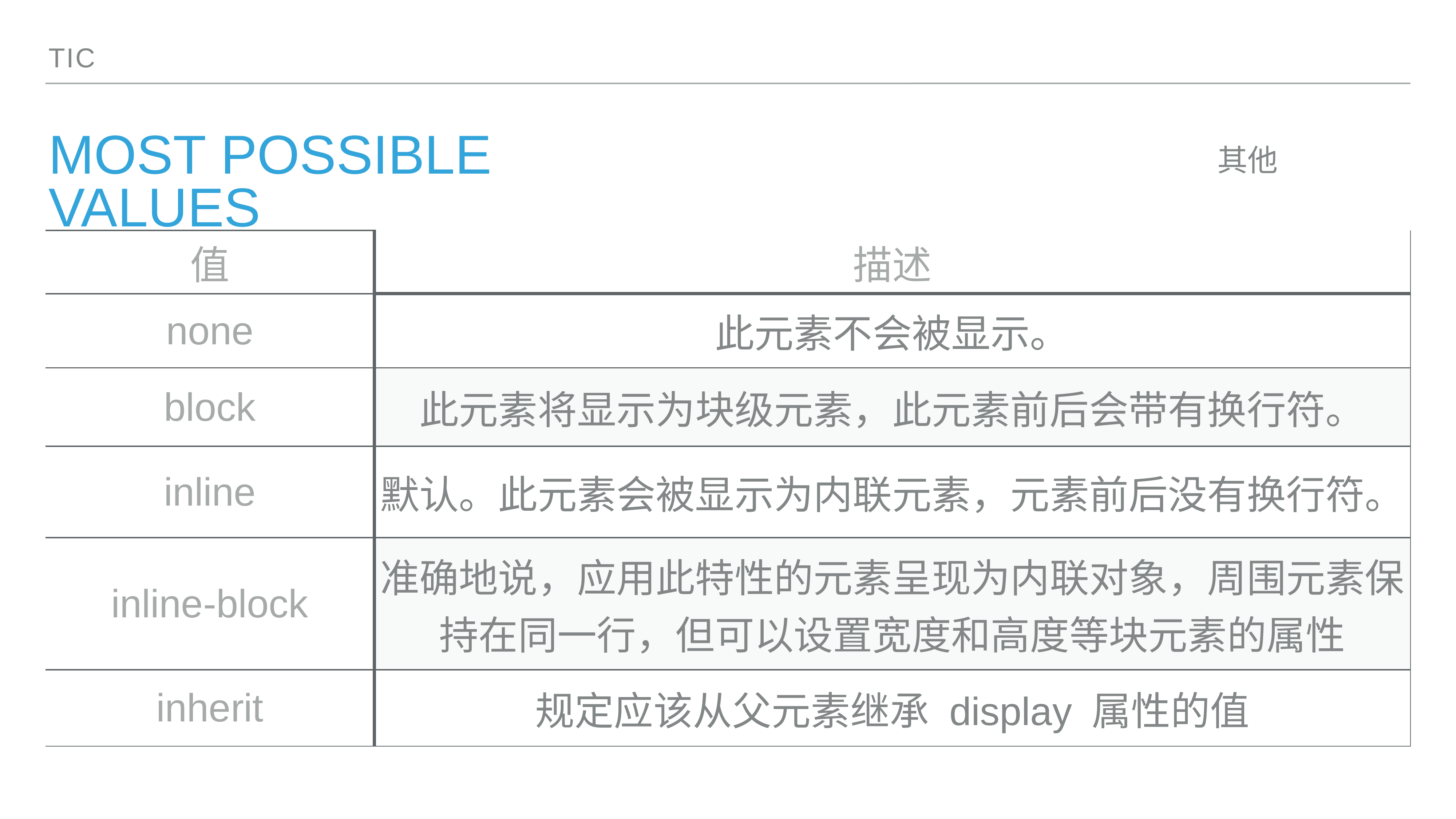

TIC
# Most Possible Values
其他
| 值 | 描述 |
| --- | --- |
| none | 此元素不会被显示。 |
| block | 此元素将显示为块级元素，此元素前后会带有换行符。 |
| inline | 默认。此元素会被显示为内联元素，元素前后没有换行符。 |
| inline-block | 准确地说，应用此特性的元素呈现为内联对象，周围元素保持在同一行，但可以设置宽度和高度等块元素的属性 |
| inherit | 规定应该从父元素继承 display 属性的值 |